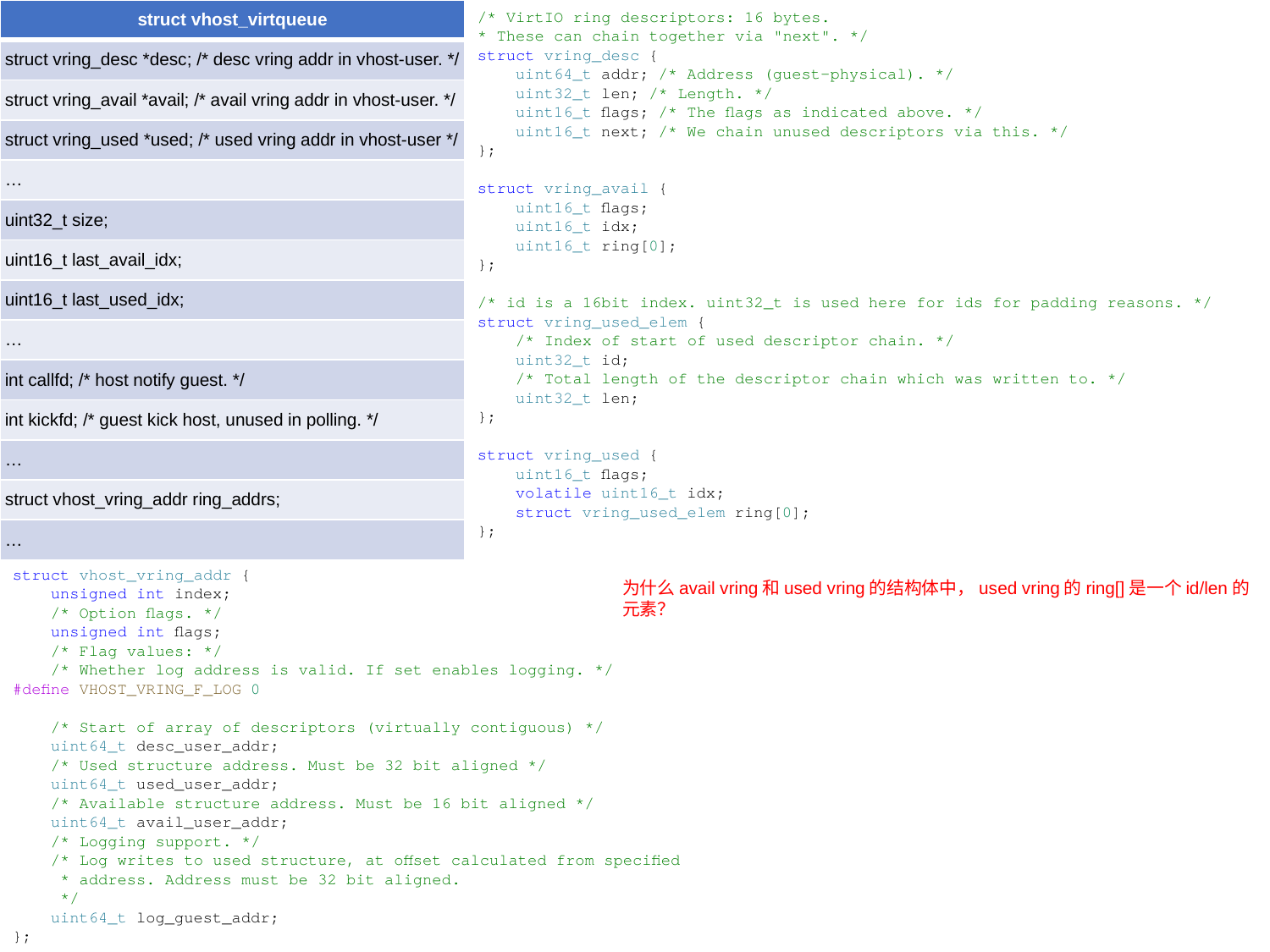

| struct vhost\_virtqueue |
| --- |
| struct vring\_desc \*desc; /\* desc vring addr in vhost-user. \*/ |
| struct vring\_avail \*avail; /\* avail vring addr in vhost-user. \*/ |
| struct vring\_used \*used; /\* used vring addr in vhost-user \*/ |
| … |
| uint32\_t size; |
| uint16\_t last\_avail\_idx; |
| uint16\_t last\_used\_idx; |
| … |
| int callfd; /\* host notify guest. \*/ |
| int kickfd; /\* guest kick host, unused in polling. \*/ |
| … |
| struct vhost\_vring\_addr ring\_addrs; |
| … |
/* VirtIO ring descriptors: 16 bytes.
* These can chain together via "next". */
struct vring_desc {
    uint64_t addr; /* Address (guest-physical). */
    uint32_t len; /* Length. */
    uint16_t flags; /* The flags as indicated above. */
    uint16_t next; /* We chain unused descriptors via this. */
};
struct vring_avail {
    uint16_t flags;
    uint16_t idx;
    uint16_t ring[0];
};
/* id is a 16bit index. uint32_t is used here for ids for padding reasons. */
struct vring_used_elem {
    /* Index of start of used descriptor chain. */
    uint32_t id;
    /* Total length of the descriptor chain which was written to. */
    uint32_t len;
};
struct vring_used {
    uint16_t flags;
    volatile uint16_t idx;
    struct vring_used_elem ring[0];
};
struct vhost_vring_addr {
    unsigned int index;
    /* Option flags. */
    unsigned int flags;
    /* Flag values: */
    /* Whether log address is valid. If set enables logging. */
#define VHOST_VRING_F_LOG 0
    /* Start of array of descriptors (virtually contiguous) */
    uint64_t desc_user_addr;
    /* Used structure address. Must be 32 bit aligned */
    uint64_t used_user_addr;
    /* Available structure address. Must be 16 bit aligned */
    uint64_t avail_user_addr;
    /* Logging support. */
    /* Log writes to used structure, at offset calculated from specified
     * address. Address must be 32 bit aligned.
     */
    uint64_t log_guest_addr;
};
为什么avail vring和used vring的结构体中，used vring的ring[]是一个id/len的元素？